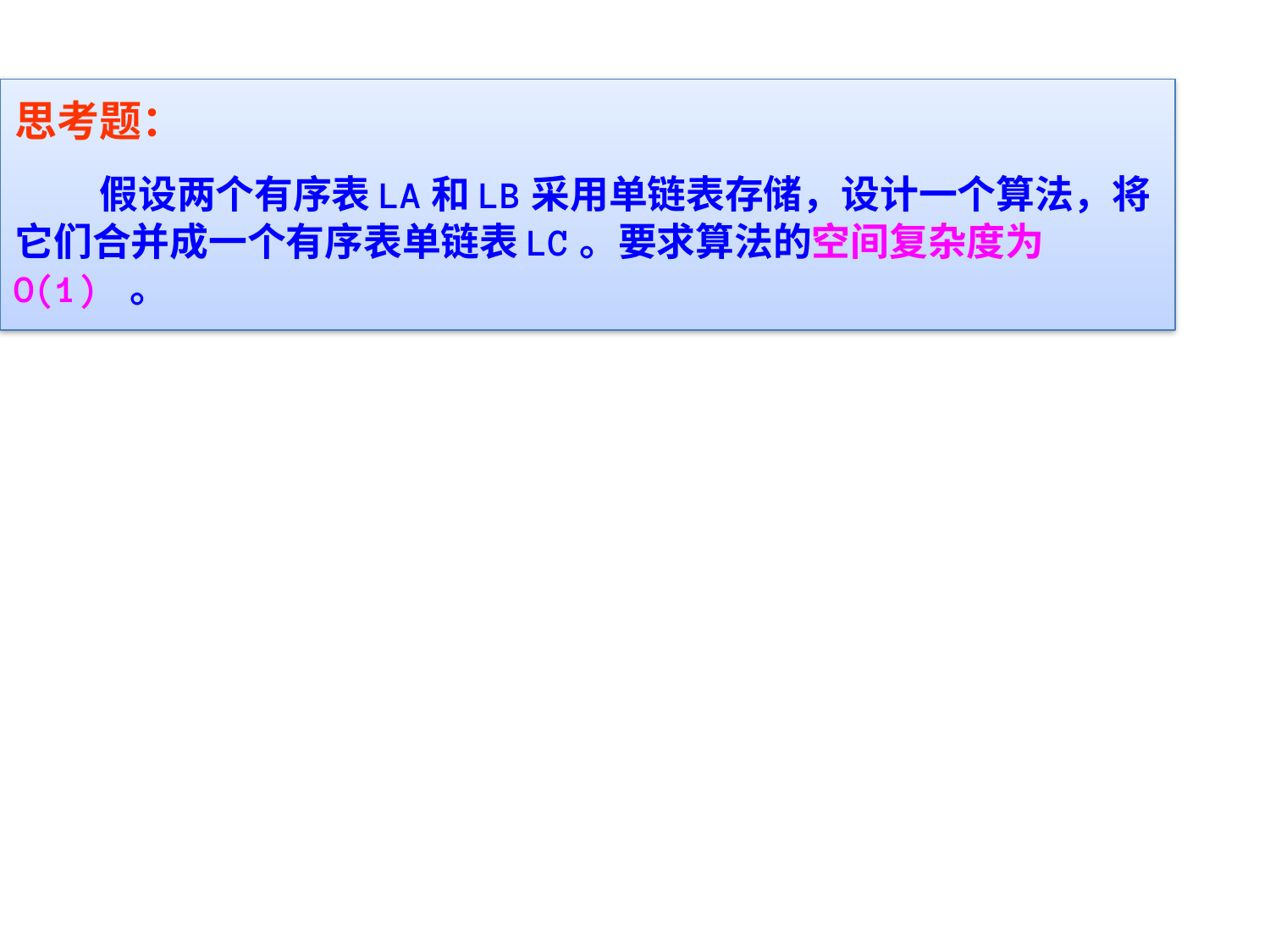

思考题：
　　假设两个有序表LA和LB采用单链表存储，设计一个算法，将它们合并成一个有序表单链表LC。要求算法的空间复杂度为O(1) 。